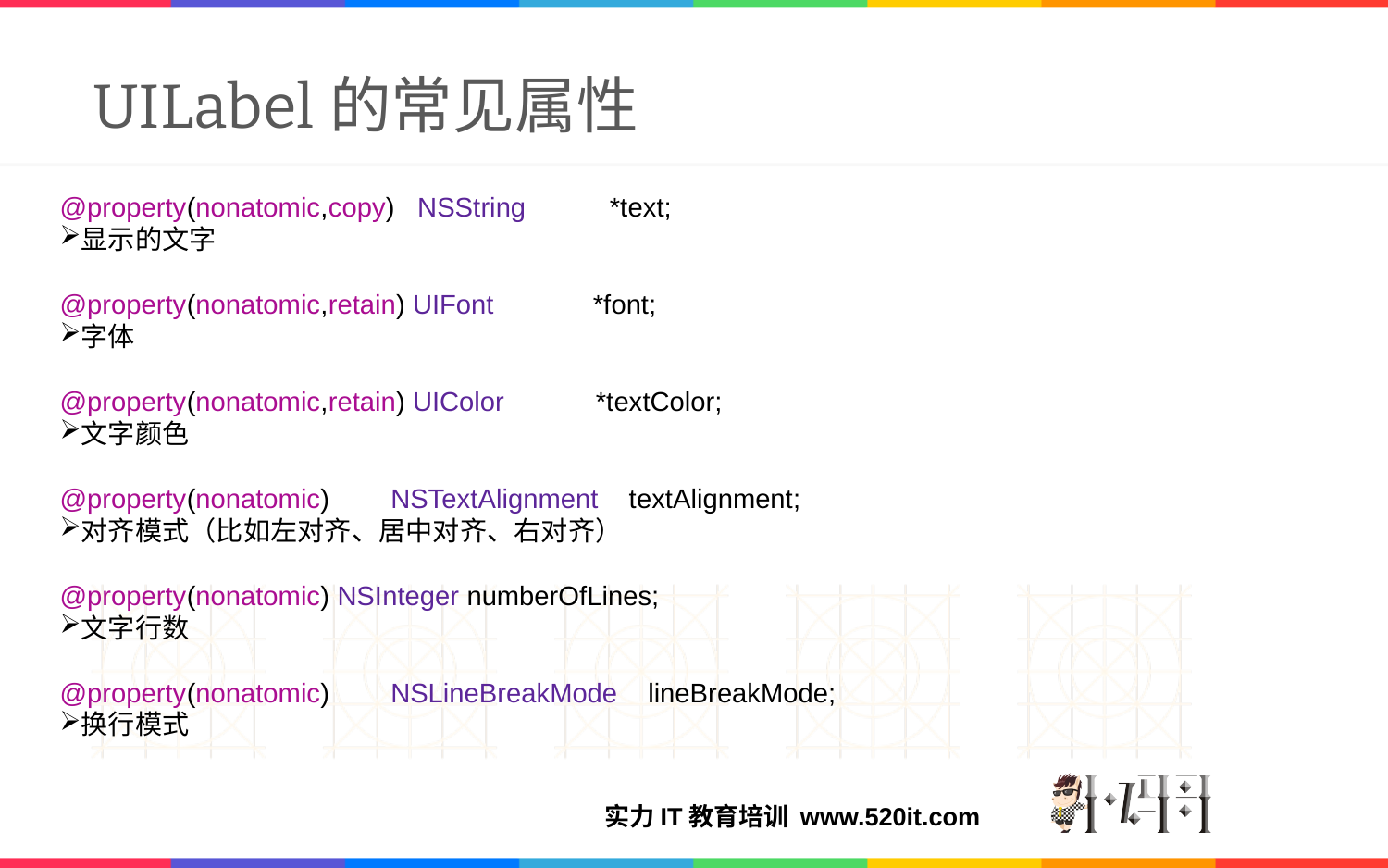

# UILabel的常见属性
@property(nonatomic,copy)   NSString           *text;
显示的文字

@property(nonatomic,retain) UIFont             *font;
字体

@property(nonatomic,retain) UIColor            *textColor;
文字颜色

@property(nonatomic)        NSTextAlignment    textAlignment;
对齐模式（比如左对齐、居中对齐、右对齐）

@property(nonatomic) NSInteger numberOfLines;
文字行数

@property(nonatomic)        NSLineBreakMode    lineBreakMode;
换行模式